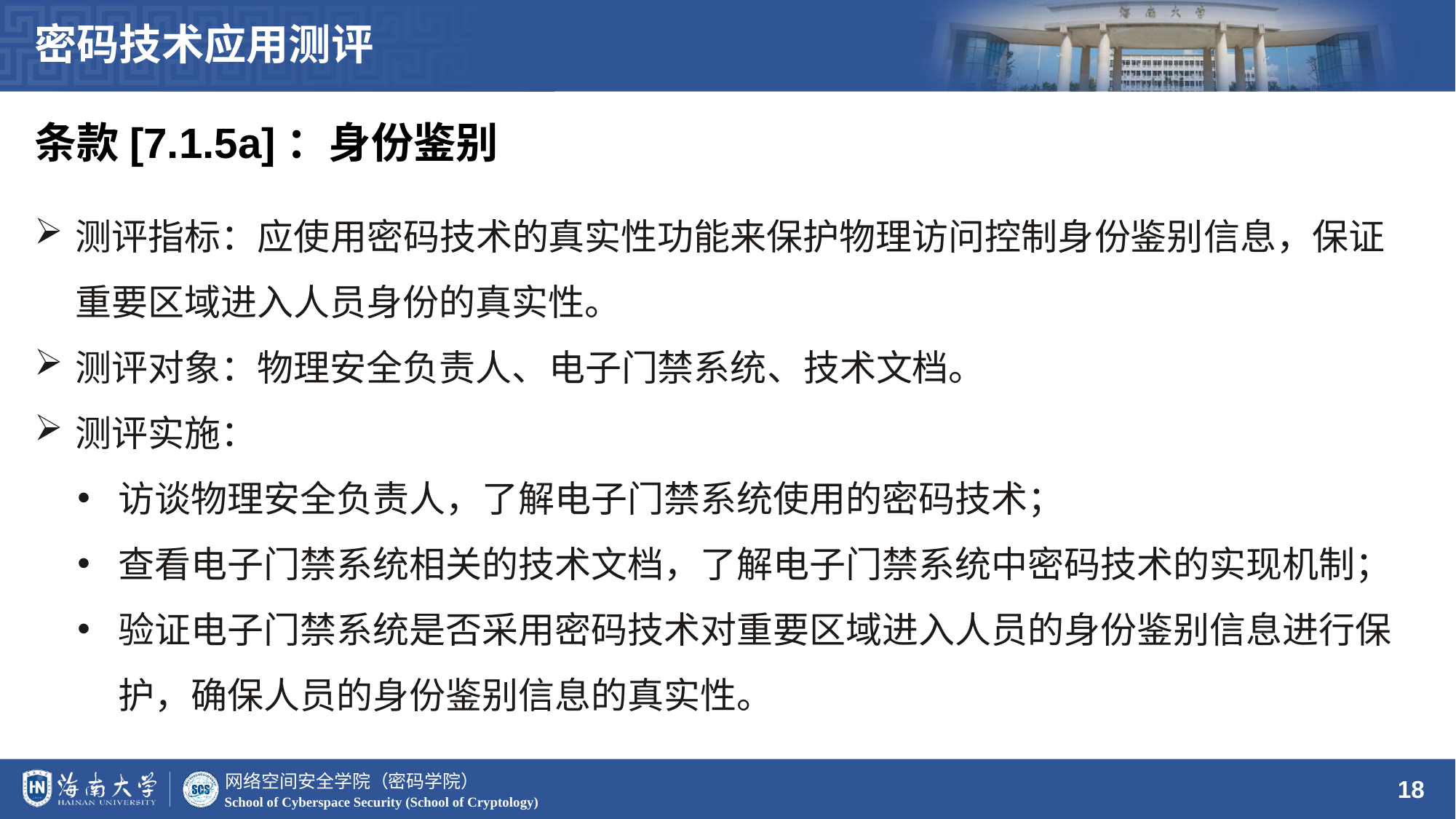

密码技术应用测评
条款[7.1.5a]：身份鉴别
测评指标：应使用密码技术的真实性功能来保护物理访问控制身份鉴别信息，保证重要区域进入人员身份的真实性。
测评对象：物理安全负责人、电子门禁系统、技术文档。
测评实施：
访谈物理安全负责人，了解电子门禁系统使用的密码技术；
查看电子门禁系统相关的技术文档，了解电子门禁系统中密码技术的实现机制；
验证电子门禁系统是否采用密码技术对重要区域进入人员的身份鉴别信息进行保护，确保人员的身份鉴别信息的真实性。
18